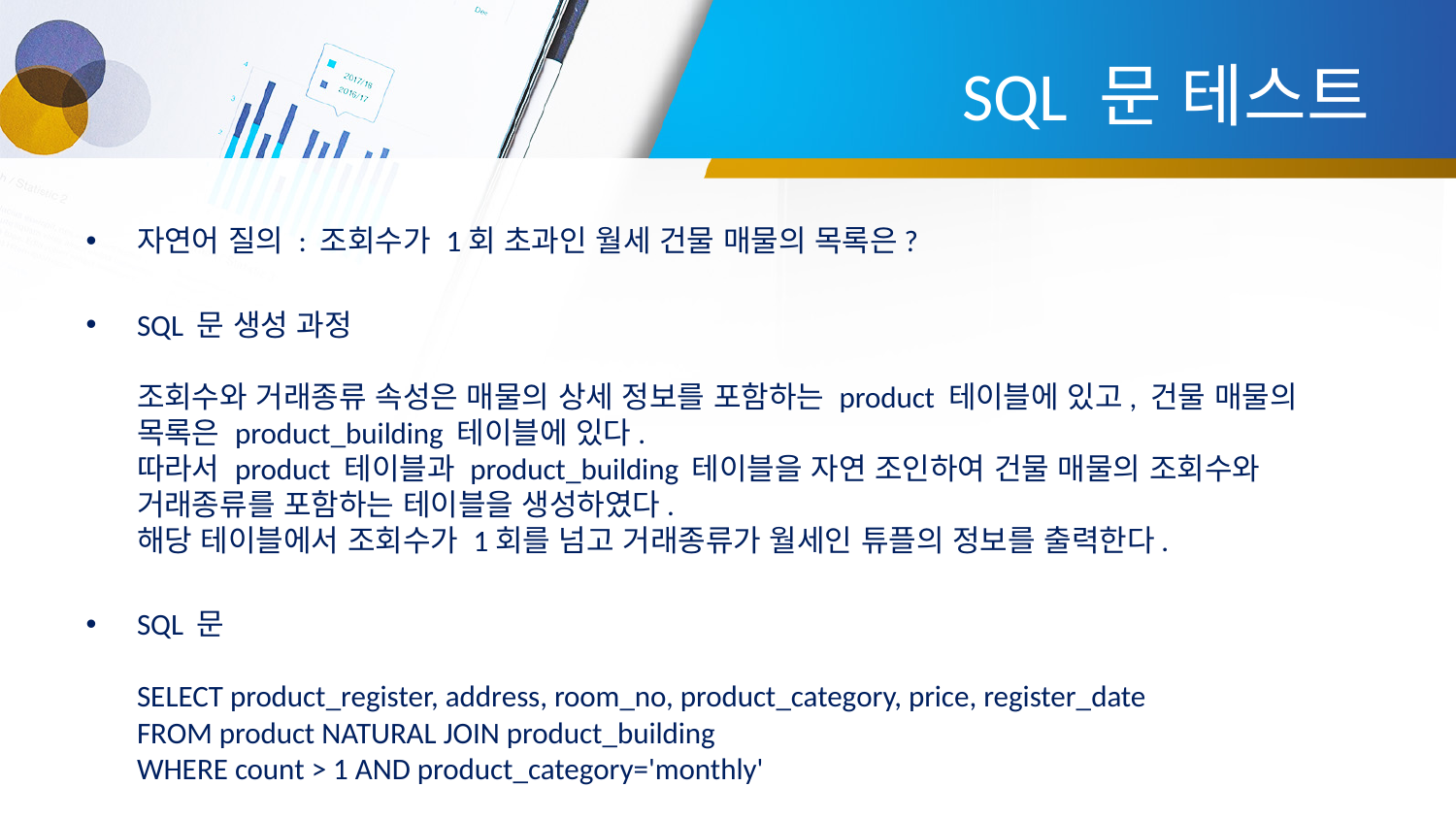

# SQL 문 테스트
자연어 질의 : 조회수가 1회 초과인 월세 건물 매물의 목록은?

SQL 문 생성 과정
조회수와 거래종류 속성은 매물의 상세 정보를 포함하는 product 테이블에 있고, 건물 매물의 목록은 product_building 테이블에 있다.
따라서 product 테이블과 product_building 테이블을 자연 조인하여 건물 매물의 조회수와 거래종류를 포함하는 테이블을 생성하였다.
해당 테이블에서 조회수가 1회를 넘고 거래종류가 월세인 튜플의 정보를 출력한다.

SQL 문
SELECT product_register, address, room_no, product_category, price, register_date
FROM product NATURAL JOIN product_building
WHERE count > 1 AND product_category='monthly'